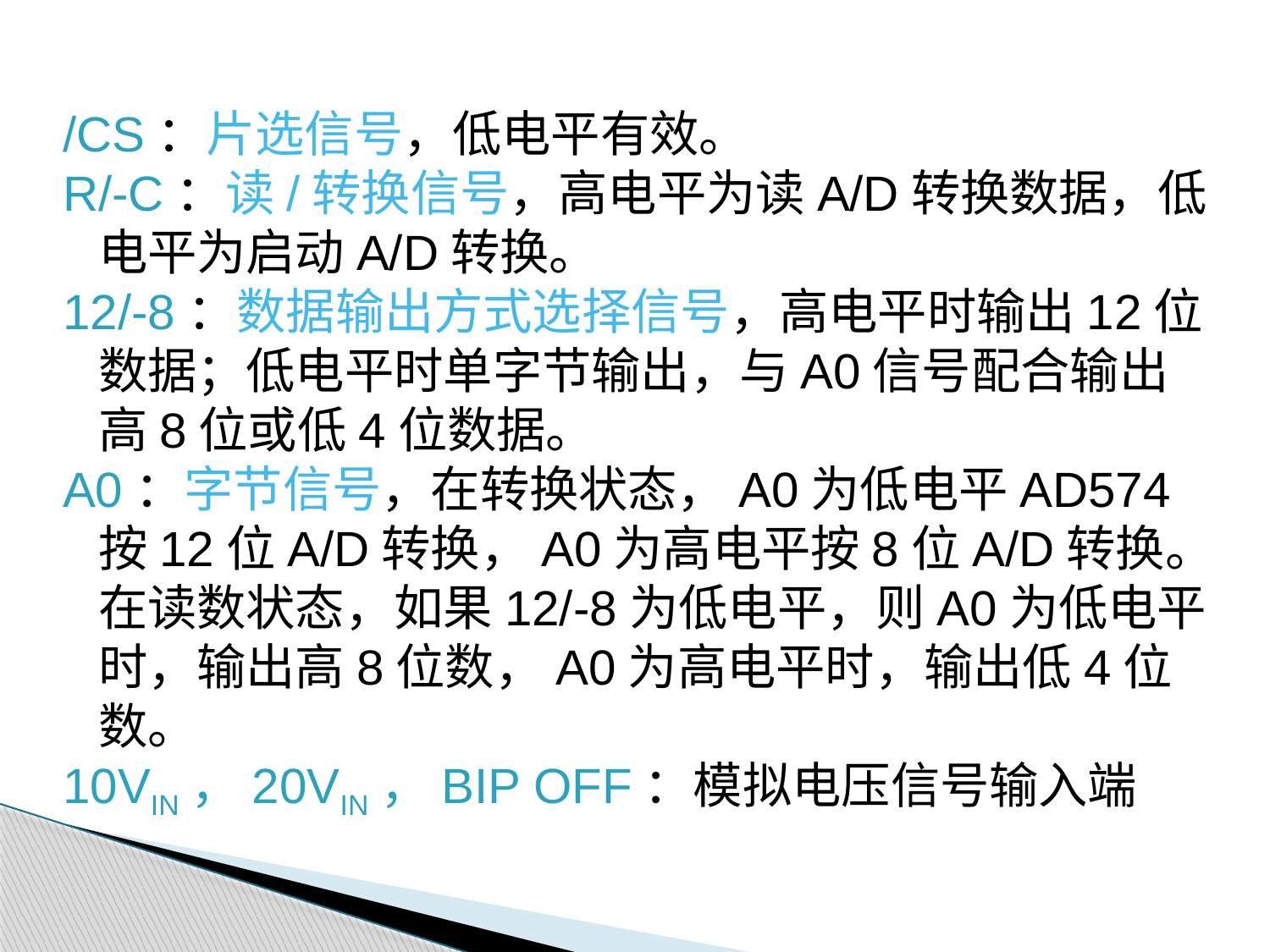

/CS：片选信号，低电平有效。
R/-C：读/转换信号，高电平为读A/D转换数据，低电平为启动A/D转换。
12/-8：数据输出方式选择信号，高电平时输出12位数据；低电平时单字节输出，与A0信号配合输出高8位或低4位数据。
A0：字节信号，在转换状态，A0为低电平AD574按12位A/D转换，A0为高电平按8位A/D转换。在读数状态，如果12/-8为低电平，则A0为低电平时，输出高8位数，A0为高电平时，输出低4位数。
10VIN，20VIN，BIP OFF：模拟电压信号输入端